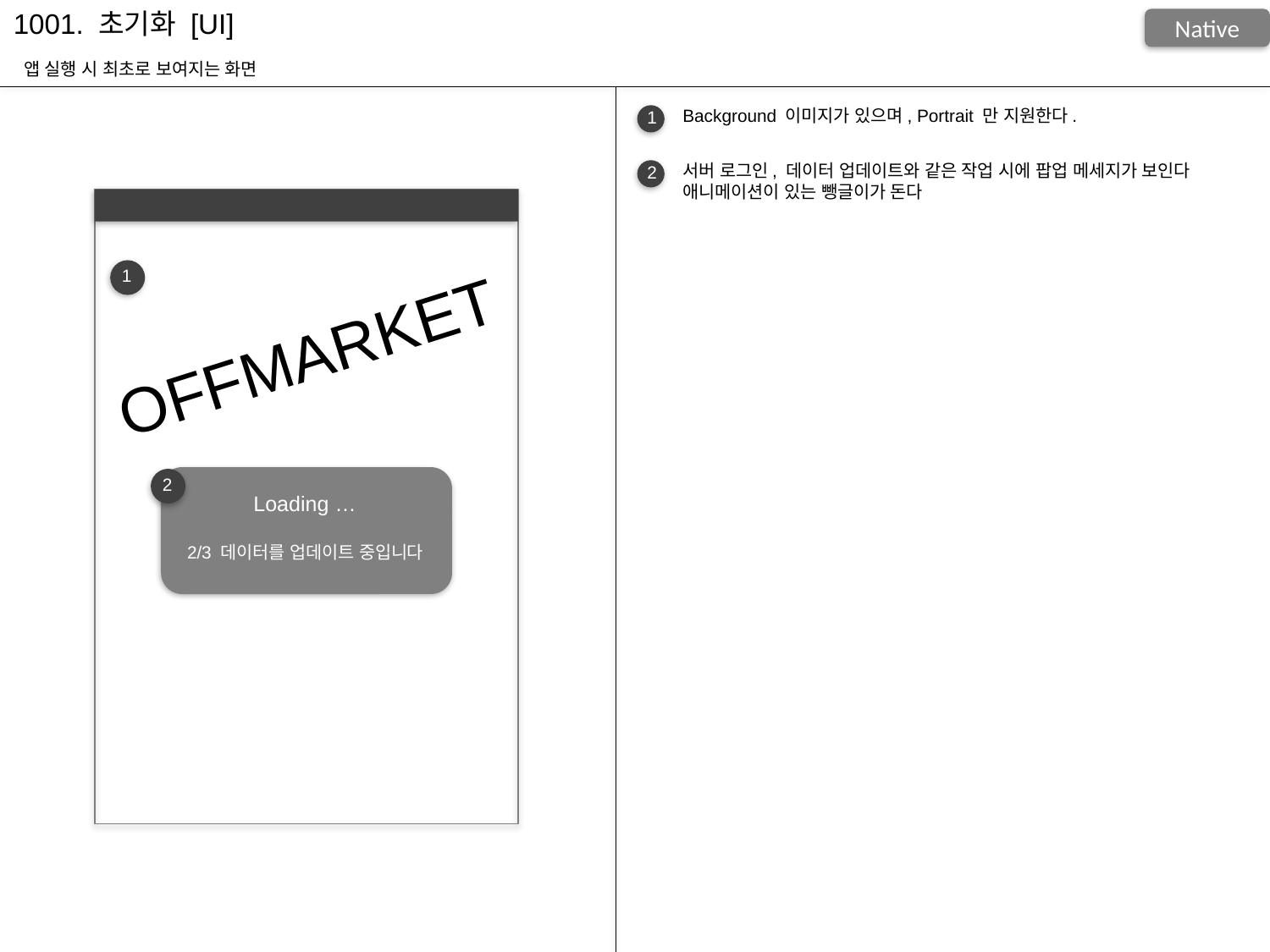

1001. 초기화 [UI]
Native
앱 실행 시 최초로 보여지는 화면
Background 이미지가 있으며, Portrait 만 지원한다.
1

서버 로그인, 데이터 업데이트와 같은 작업 시에 팝업 메세지가 보인다
애니메이션이 있는 뺑글이가 돈다
2

1

OFFMARKET
2

Loading …
2/3 데이터를 업데이트 중입니다